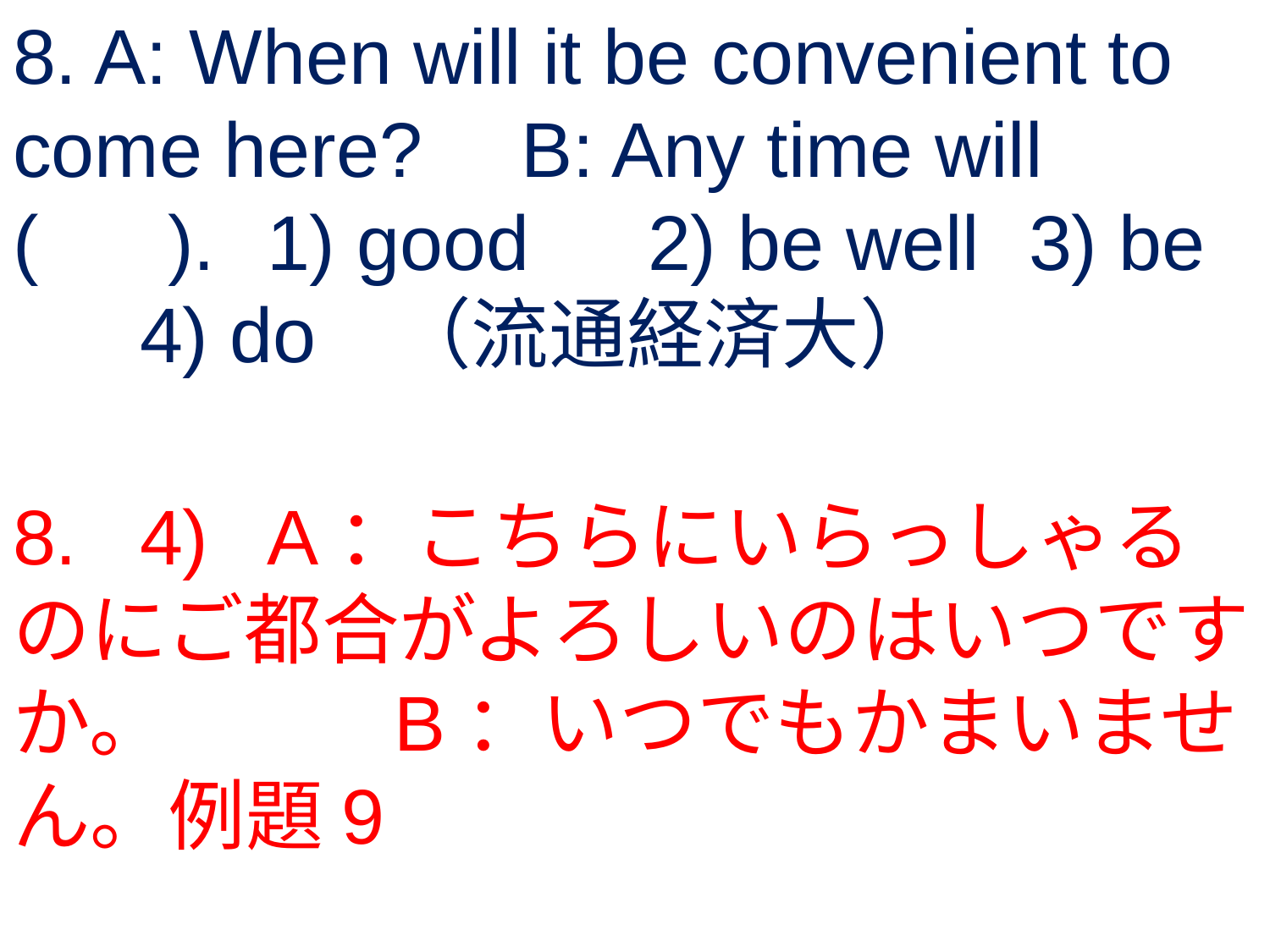

# 8. A: When will it be convenient to come here?	B: Any time will (      ).	1) good	2) be well	3) be	4) do	（流通経済大）
8.	4) 	A：こちらにいらっしゃるのにご都合がよろしいのはいつですか。		B：いつでもかまいません。例題9